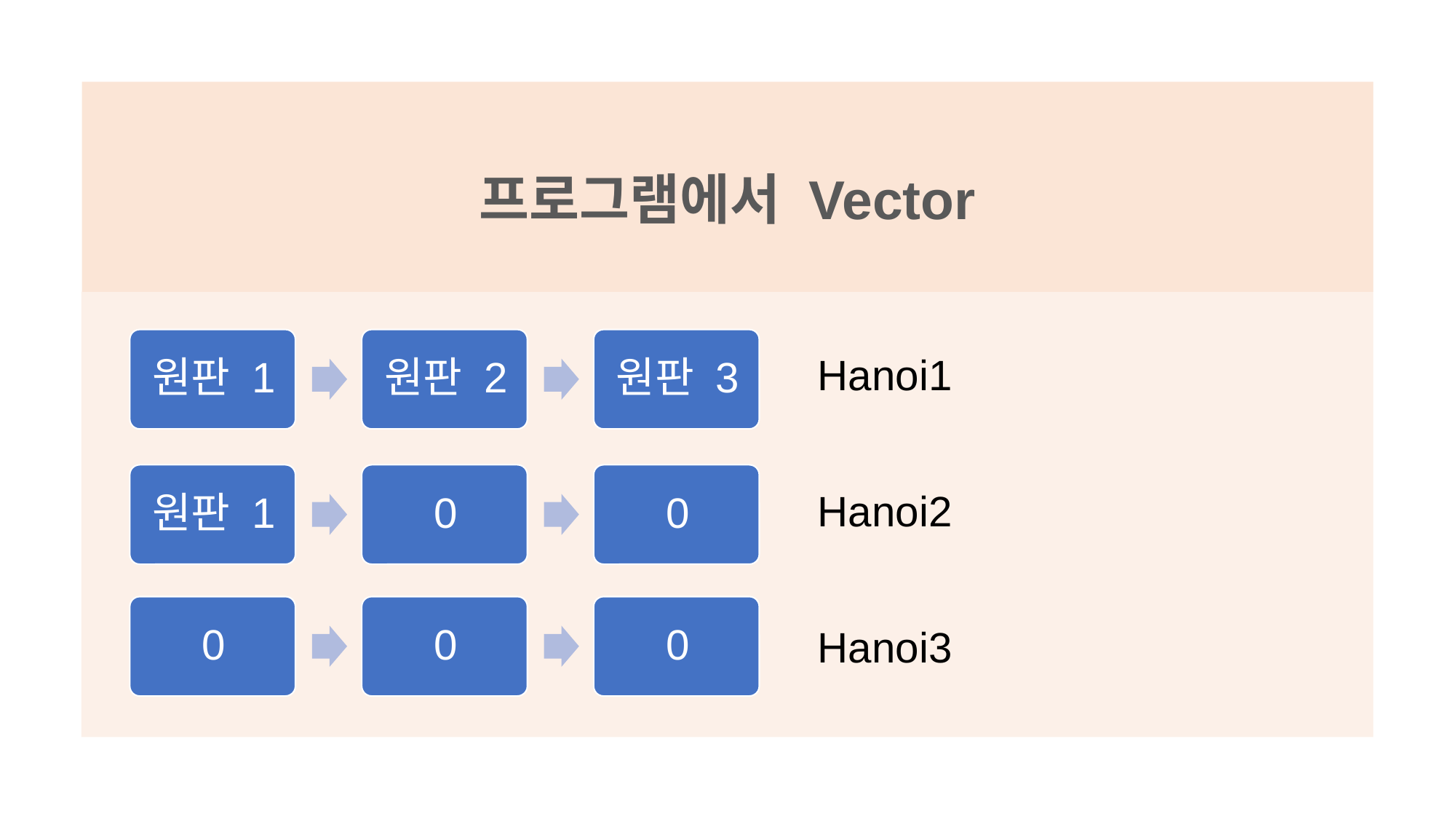

프로그램에서 Vector
원판 1

원판 2

원판 3

원판 1

0

0
Hanoi1
0

0

0
Hanoi2
Hanoi3